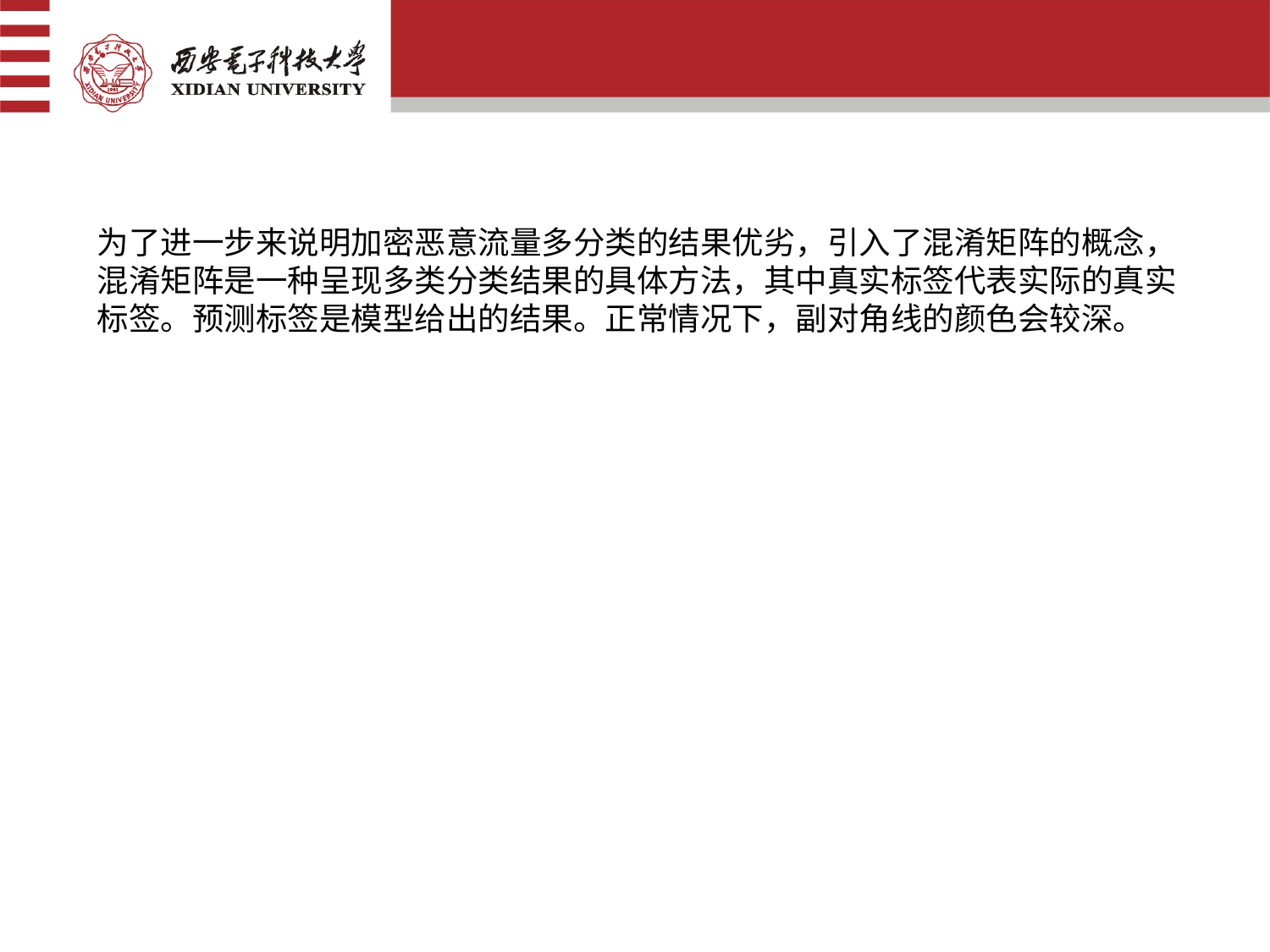

为了进一步来说明加密恶意流量多分类的结果优劣，引入了混淆矩阵的概念，混淆矩阵是一种呈现多类分类结果的具体方法，其中真实标签代表实际的真实标签。预测标签是模型给出的结果。正常情况下，副对角线的颜色会较深。